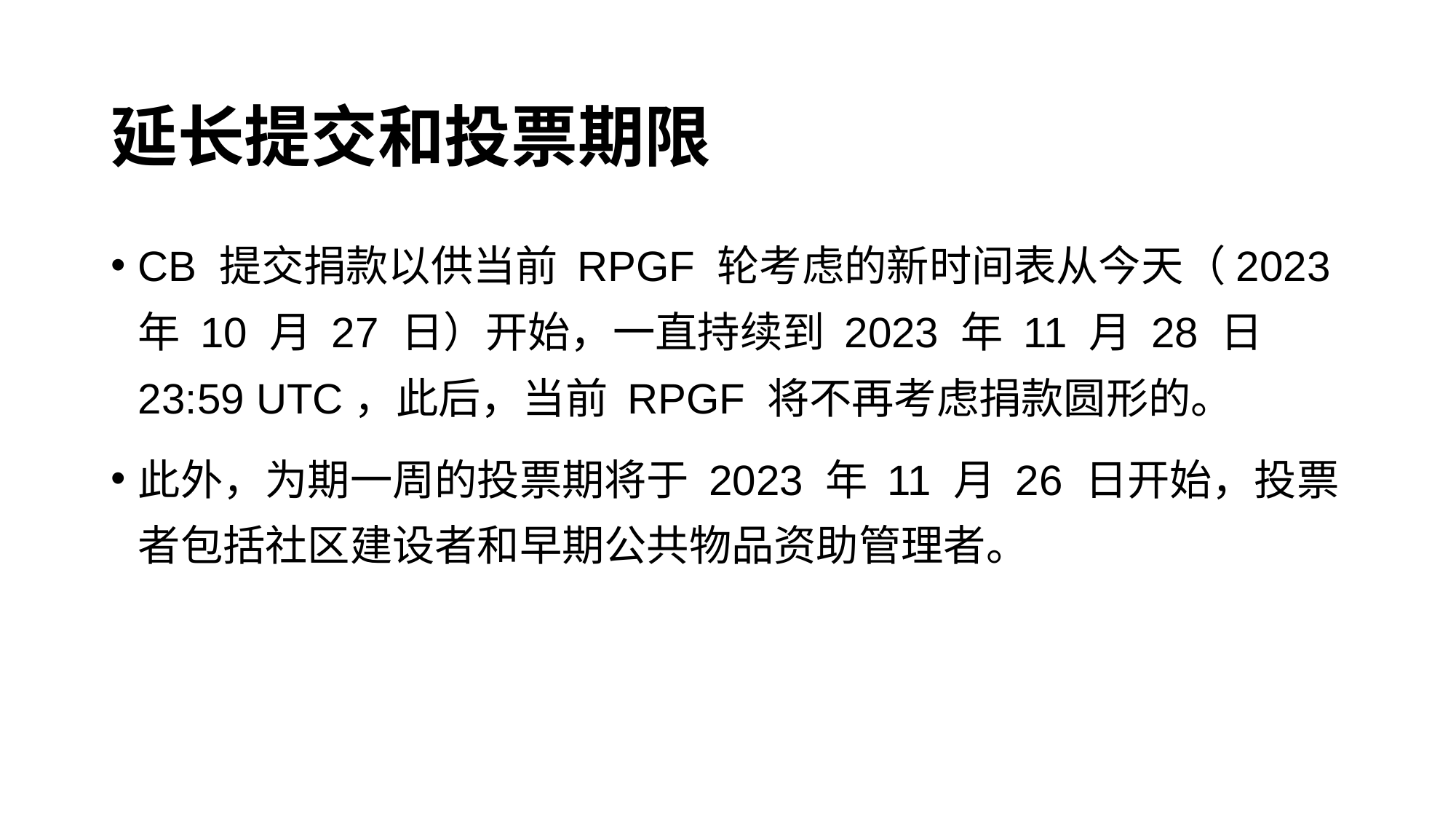

# 延长提交和投票期限
CB 提交捐款以供当前 RPGF 轮考虑的新时间表从今天（2023 年 10 月 27 日）开始，一直持续到 2023 年 11 月 28 日 23:59 UTC，此后，当前 RPGF 将不再考虑捐款圆形的。
此外，为期一周的投票期将于 2023 年 11 月 26 日开始，投票者包括社区建设者和早期公共物品资助管理者。